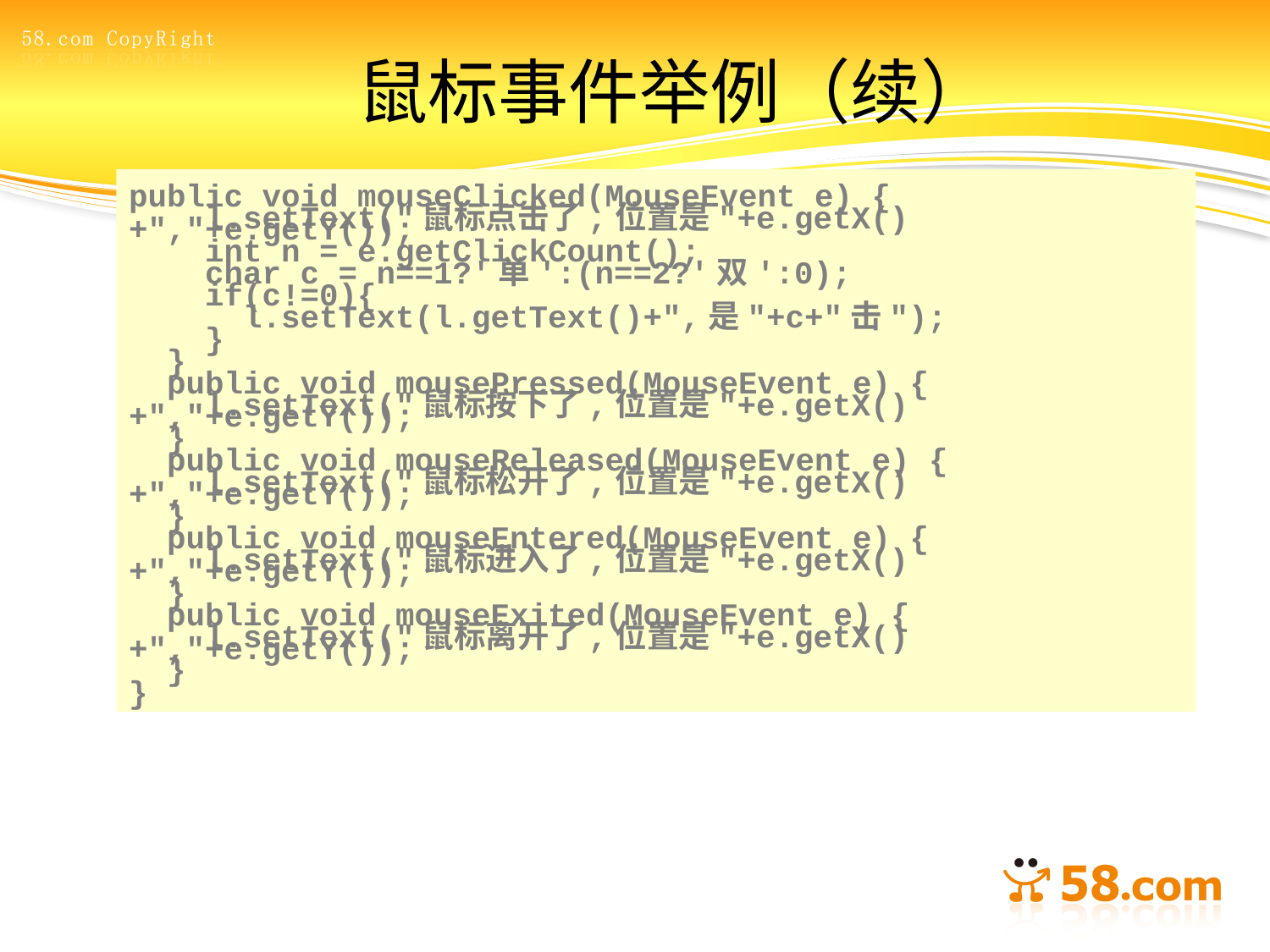

# 鼠标事件举例（续）

public void mouseClicked(MouseEvent e) {
    l.setText("鼠标点击了,位置是"+e.getX()+","+e.getY());
    int n = e.getClickCount();
    char c = n==1?'单':(n==2?'双':0);
    if(c!=0){
      l.setText(l.getText()+",是"+c+"击");
    }
  }
  public void mousePressed(MouseEvent e) {
    l.setText("鼠标按下了,位置是"+e.getX()+","+e.getY());
  }
  public void mouseReleased(MouseEvent e) {
    l.setText("鼠标松开了,位置是"+e.getX()+","+e.getY());
  }
  public void mouseEntered(MouseEvent e) {
    l.setText("鼠标进入了,位置是"+e.getX()+","+e.getY());
  }
  public void mouseExited(MouseEvent e) {
    l.setText("鼠标离开了,位置是"+e.getX()+","+e.getY());
  }
}